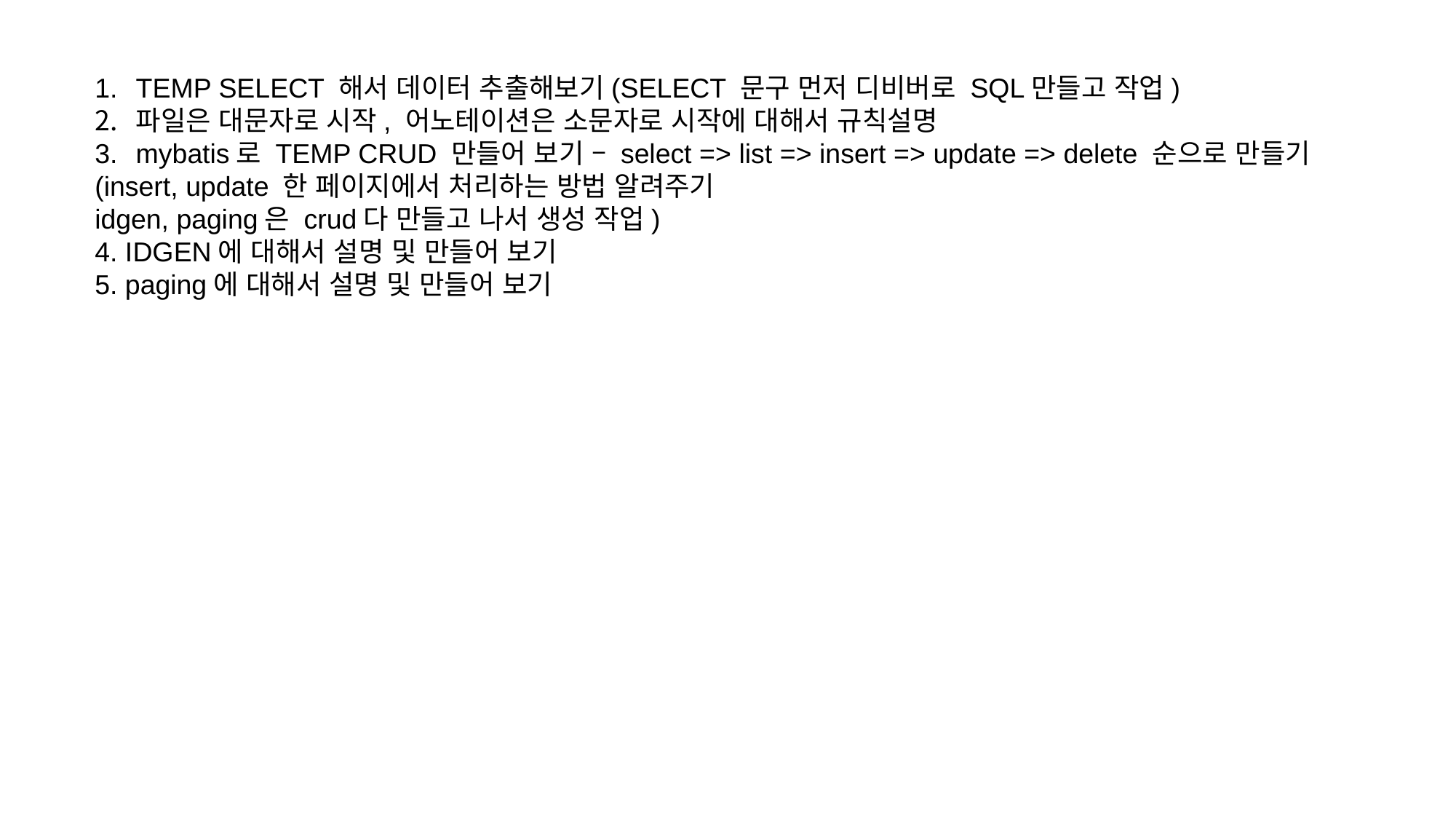

TEMP SELECT 해서 데이터 추출해보기(SELECT 문구 먼저 디비버로 SQL만들고 작업)
파일은 대문자로 시작, 어노테이션은 소문자로 시작에 대해서 규칙설명
mybatis로 TEMP CRUD 만들어 보기 – select => list => insert => update => delete 순으로 만들기
(insert, update 한 페이지에서 처리하는 방법 알려주기
idgen, paging은 crud다 만들고 나서 생성 작업)
4. IDGEN에 대해서 설명 및 만들어 보기
5. paging에 대해서 설명 및 만들어 보기